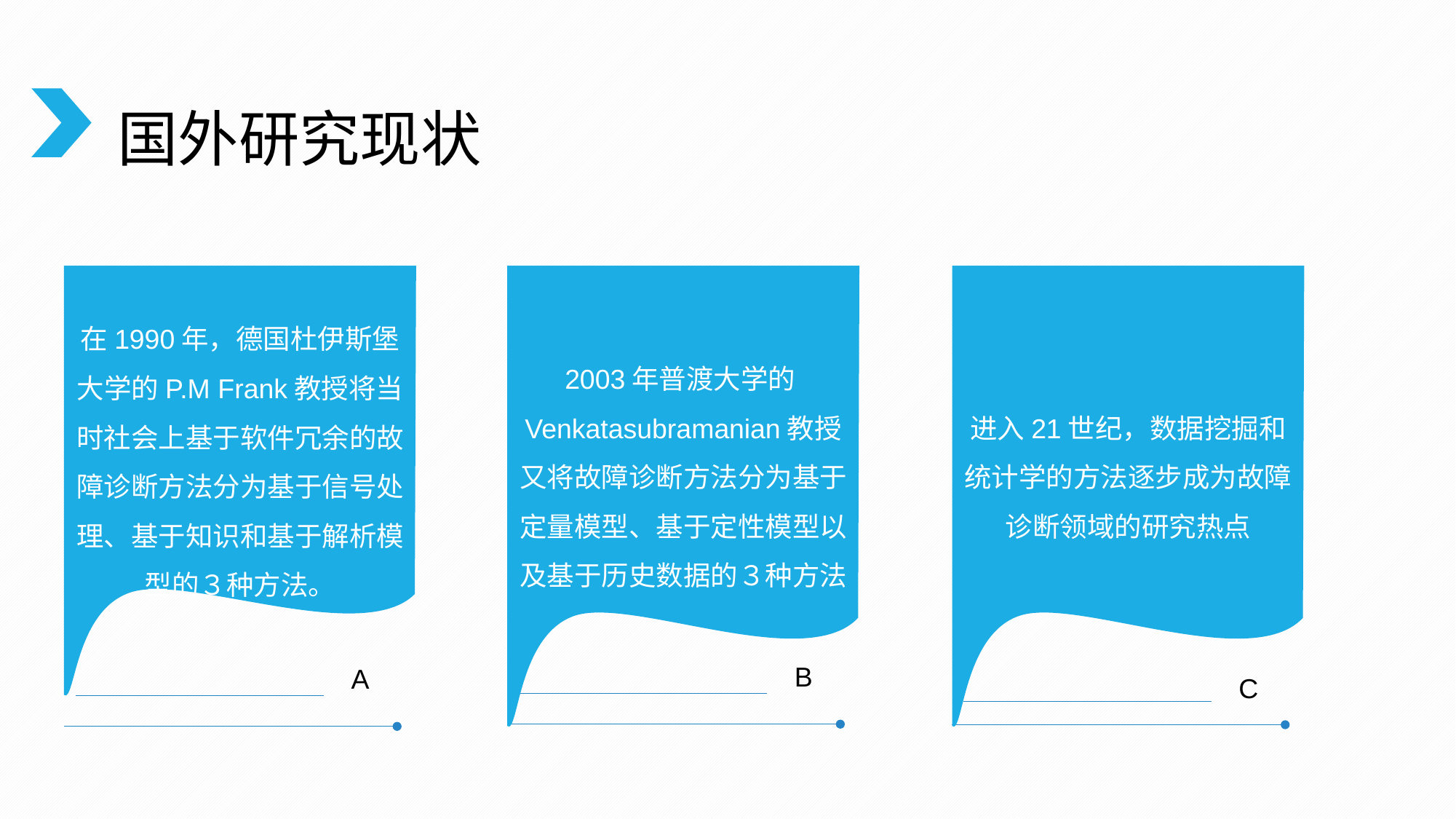

国外研究现状
2003年普渡大学的Venkatasubramanian教授又将故障诊断方法分为基于定量模型、基于定性模型以及基于历史数据的３种方法
B
进入21世纪，数据挖掘和统计学的方法逐步成为故障诊断领域的研究热点
C
在1990年，德国杜伊斯堡大学的P.M Frank教授将当时社会上基于软件冗余的故障诊断方法分为基于信号处理、基于知识和基于解析模型的３种方法。
A